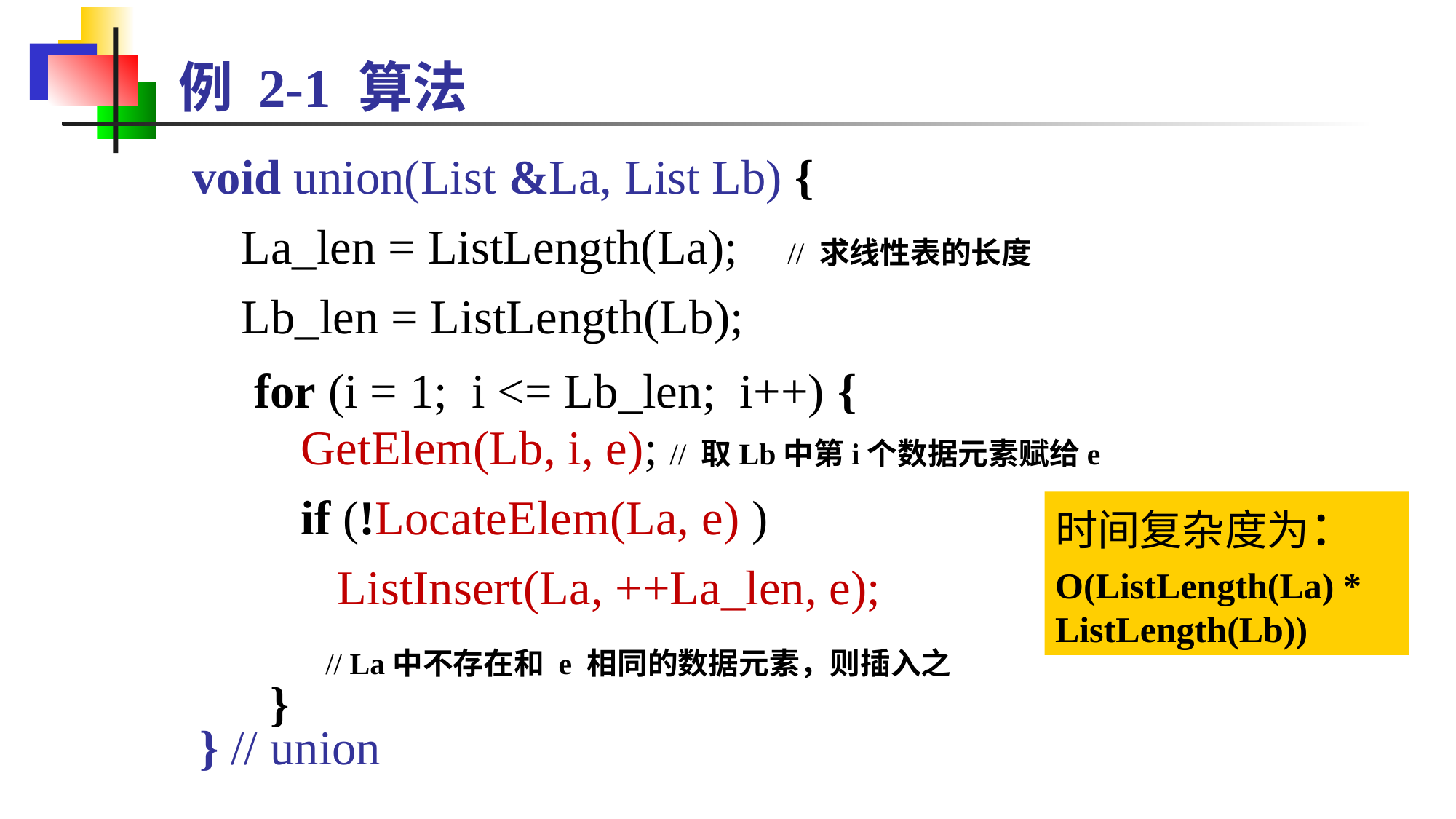

例 2-1 算法
void union(List &La, List Lb) {
    La_len = ListLength(La);    // 求线性表的长度
    Lb_len = ListLength(Lb);
for (i = 1;  i <= Lb_len;  i++) {
    GetElem(Lb, i, e); // 取Lb中第i个数据元素赋给e
    if (!LocateElem(La, e) )
       ListInsert(La, ++La_len, e);
      // La中不存在和 e 相同的数据元素，则插入之
时间复杂度为：
O(ListLength(La) * ListLength(Lb))
}
} // union